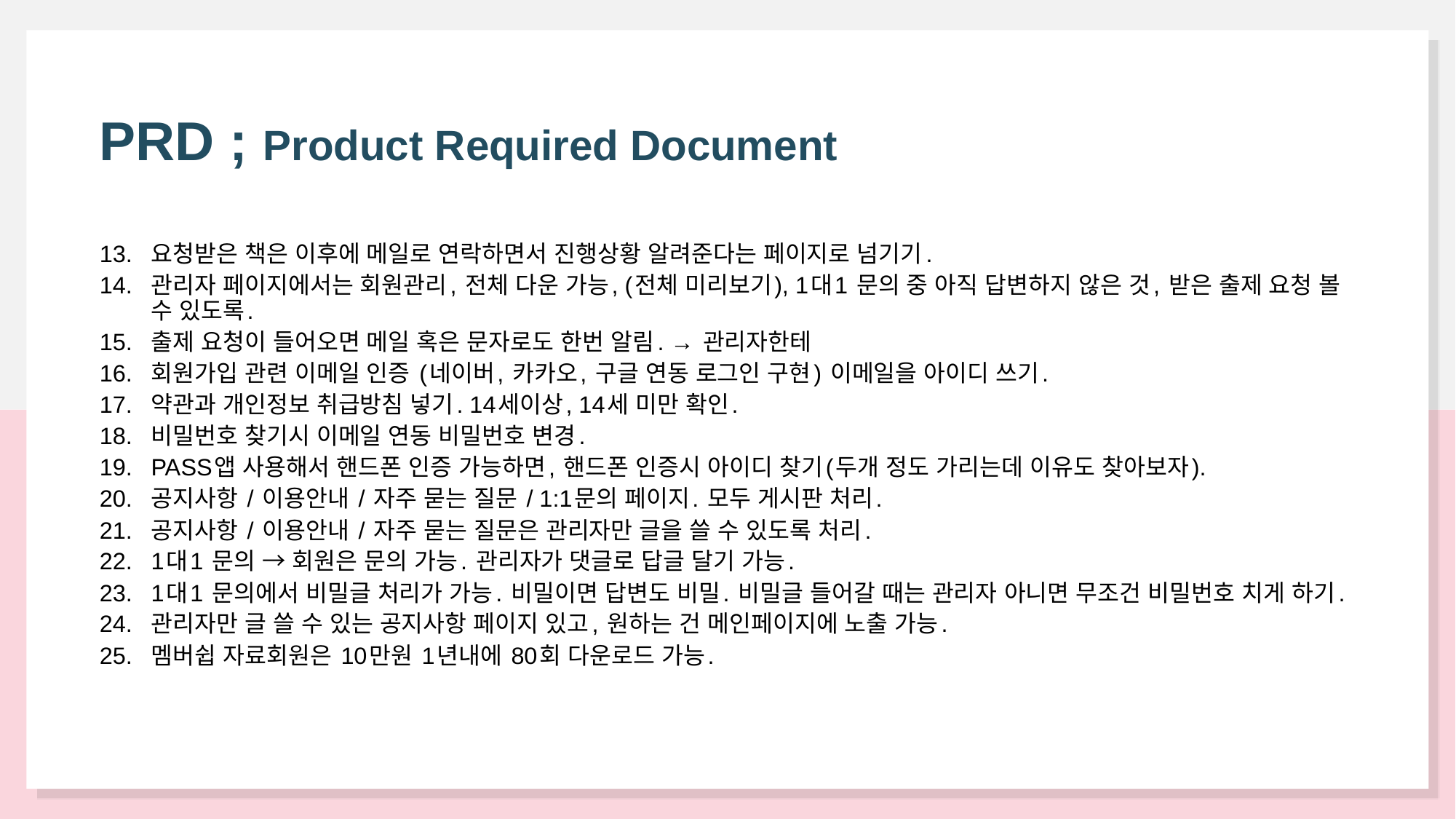

개척교회의 어려운 현실은 어제오늘 얘기는 아니다. 한국 교회 전체의 70~80%가 50명 미만의 작은 교회다. 이 가운데 오랜 기간 건실하게 생존하는 교회는 몇 되지 않는다. 이러한 상황에서 개척교회 목회자들은 지원을 원하고있다. 교회 시스템이 마련되지 않아 어려움을 겪고 있으며 홍보나 성장의 필요성을 느끼고있다.
 이제 막 시작한 개척 교회들은 교회의 부흥을 위해 교회를 알리고 정보를 제공할 필요가 있다. 교회의 홈페이지가 있다면 교회의 정보를 파악하고 사람들의 접근성을 높이는데 도움이 될 것이다.
# PRD ; Product Required Document
요청받은 책은 이후에 메일로 연락하면서 진행상황 알려준다는 페이지로 넘기기.
관리자 페이지에서는 회원관리, 전체 다운 가능, (전체 미리보기), 1대1 문의 중 아직 답변하지 않은 것, 받은 출제 요청 볼 수 있도록.
출제 요청이 들어오면 메일 혹은 문자로도 한번 알림. → 관리자한테
회원가입 관련 이메일 인증 (네이버, 카카오, 구글 연동 로그인 구현) 이메일을 아이디 쓰기.
약관과 개인정보 취급방침 넣기. 14세이상, 14세 미만 확인.
비밀번호 찾기시 이메일 연동 비밀번호 변경.
PASS앱 사용해서 핸드폰 인증 가능하면, 핸드폰 인증시 아이디 찾기(두개 정도 가리는데 이유도 찾아보자).
공지사항 / 이용안내 / 자주 묻는 질문 / 1:1문의 페이지. 모두 게시판 처리.
공지사항 / 이용안내 / 자주 묻는 질문은 관리자만 글을 쓸 수 있도록 처리.
1대1 문의 → 회원은 문의 가능. 관리자가 댓글로 답글 달기 가능.
1대1 문의에서 비밀글 처리가 가능. 비밀이면 답변도 비밀. 비밀글 들어갈 때는 관리자 아니면 무조건 비밀번호 치게 하기.
관리자만 글 쓸 수 있는 공지사항 페이지 있고, 원하는 건 메인페이지에 노출 가능.
멤버쉽 자료회원은 10만원 1년내에 80회 다운로드 가능.